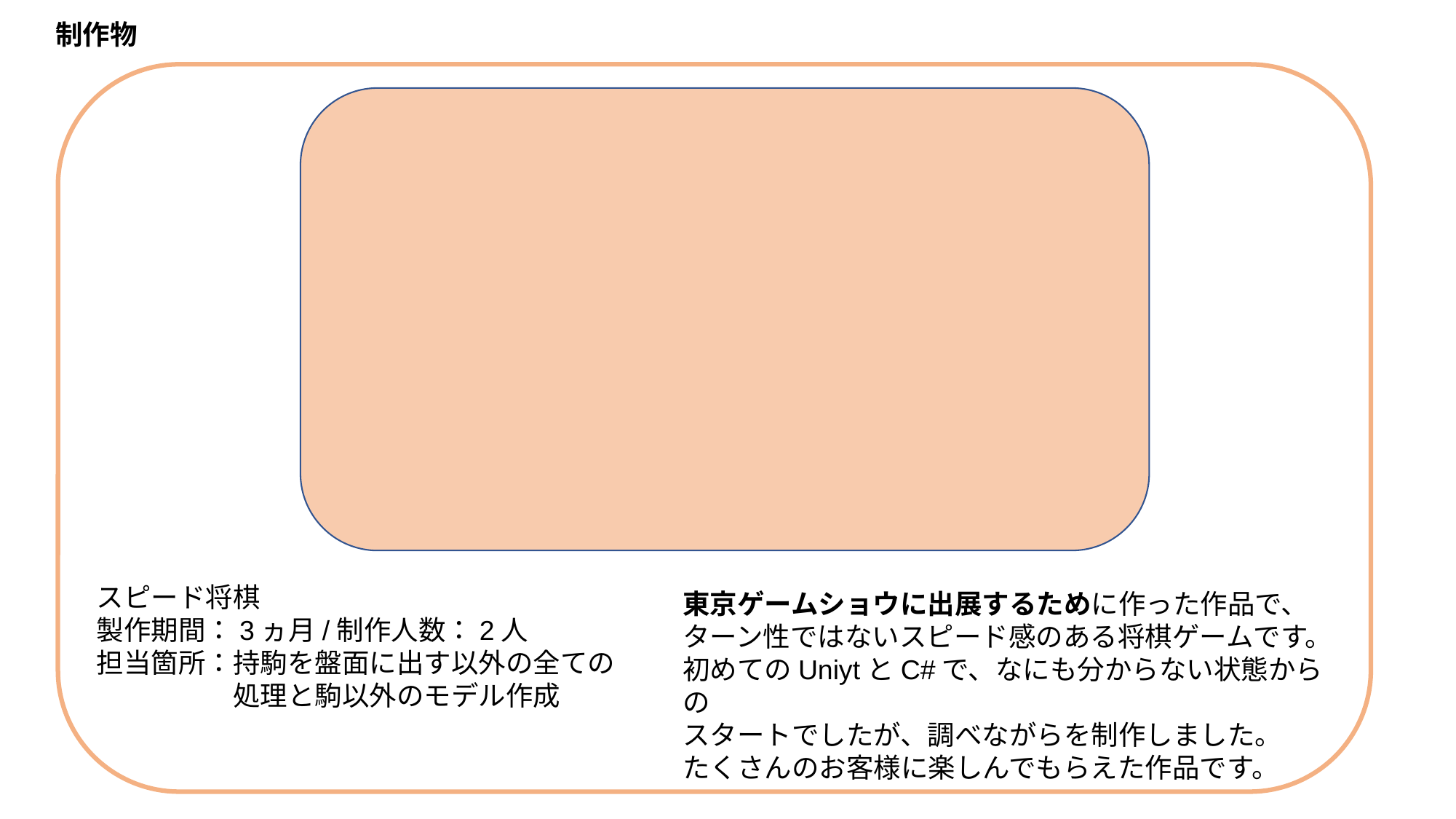

制作物

スピード将棋
製作期間：3ヵ月/制作人数：2人
担当箇所：持駒を盤面に出す以外の全ての
　　　　　処理と駒以外のモデル作成

東京ゲームショウに出展するために作った作品で、
ターン性ではないスピード感のある将棋ゲームです。
初めてのUniytとC#で、なにも分からない状態からの
スタートでしたが、調べながらを制作しました。
たくさんのお客様に楽しんでもらえた作品です。